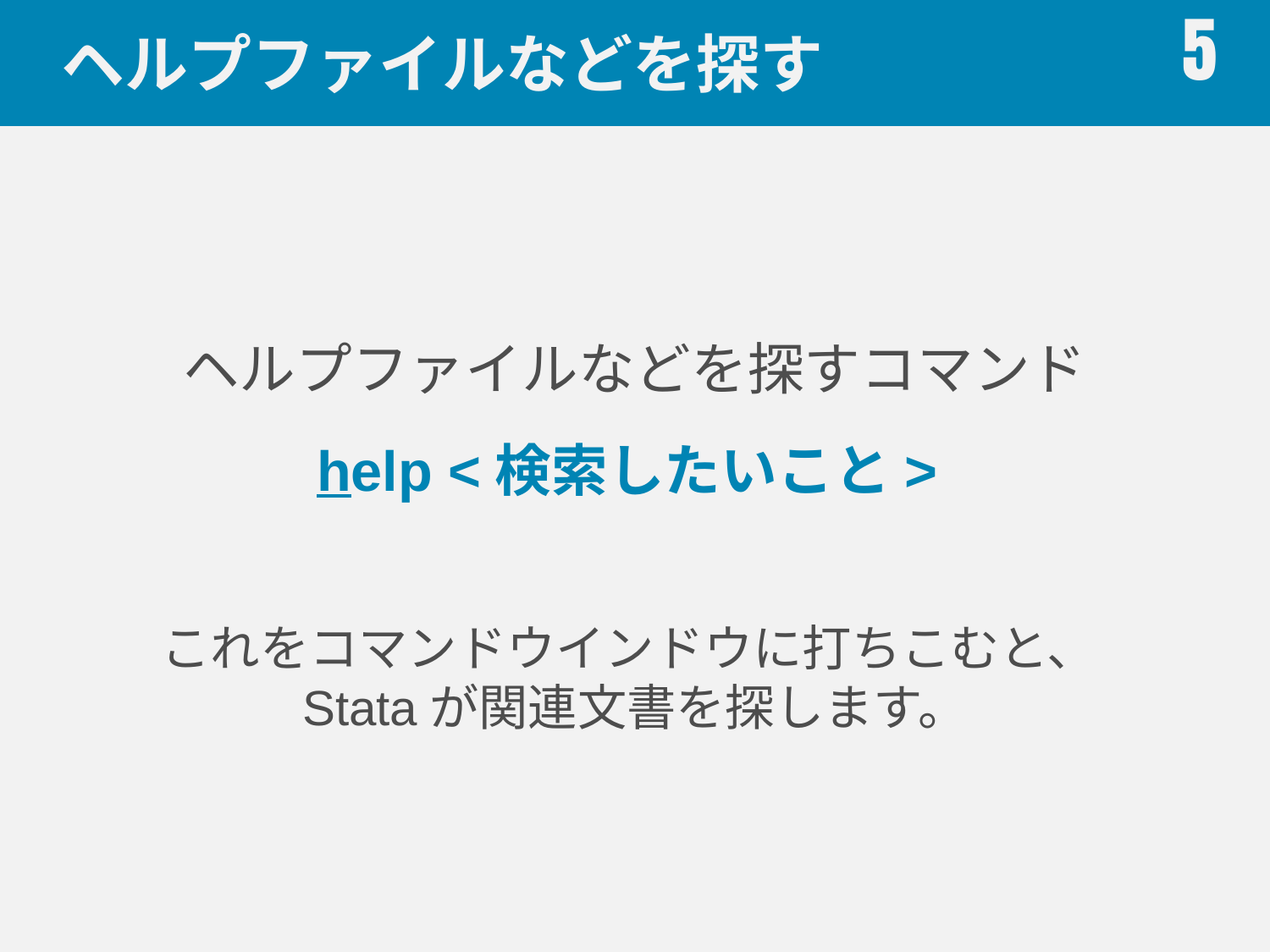

# ヘルプファイルなどを探す
 5
ヘルプファイルなどを探すコマンド
help <検索したいこと>
これをコマンドウインドウに打ちこむと、Stataが関連文書を探します。